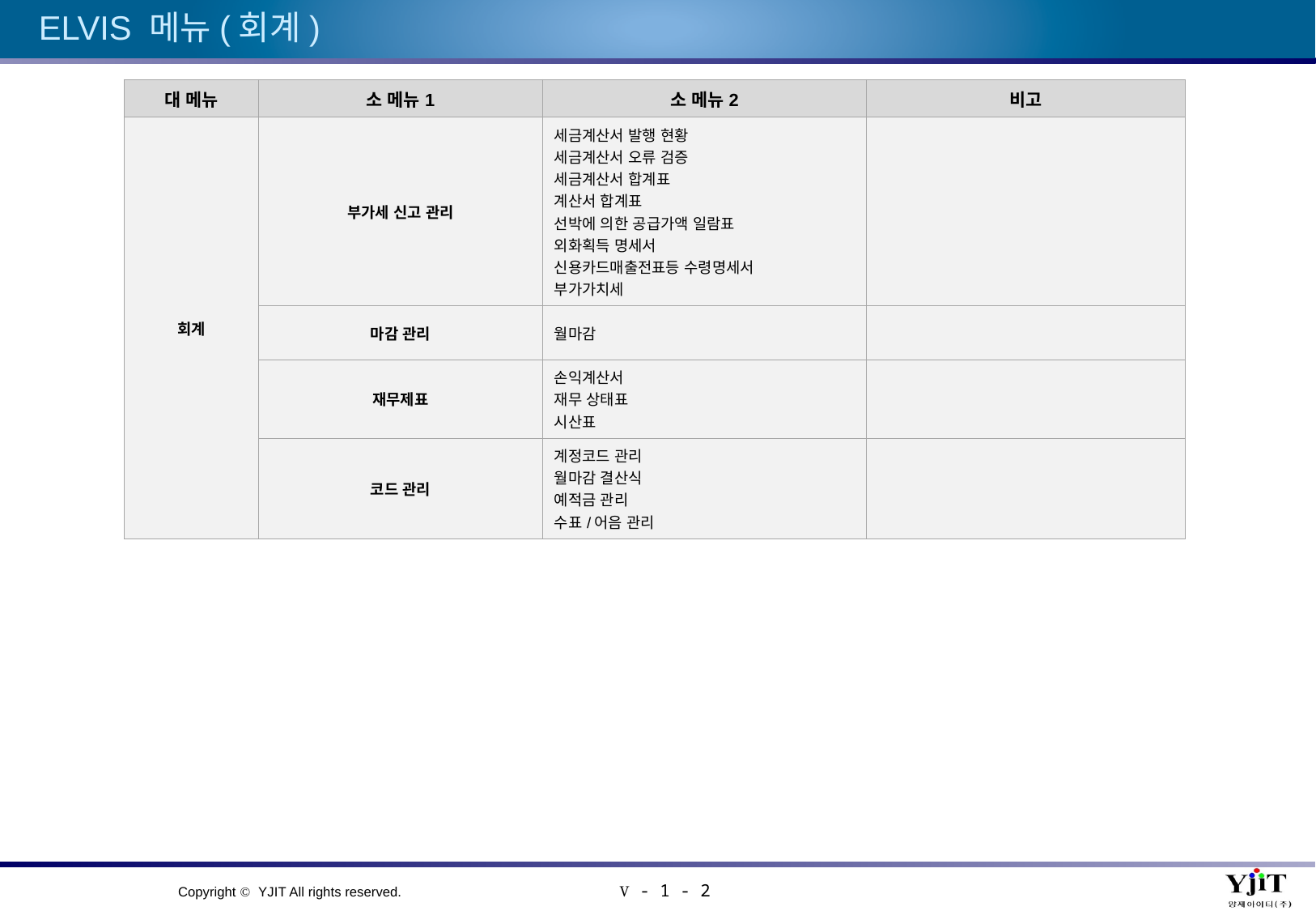

# ELVIS 메뉴(회계)
| 대 메뉴 | 소 메뉴1 | 소 메뉴2 | 비고 |
| --- | --- | --- | --- |
| 회계 | 부가세 신고 관리 | 세금계산서 발행 현황 세금계산서 오류 검증 세금계산서 합계표 계산서 합계표 선박에 의한 공급가액 일람표 외화획득 명세서 신용카드매출전표등 수령명세서 부가가치세 |  |
|  | 마감 관리 | 월마감 |  |
|  | 재무제표 | 손익계산서 재무 상태표 시산표 |  |
|  | 코드 관리 | 계정코드 관리 월마감 결산식 예적금 관리 수표/어음 관리 |  |